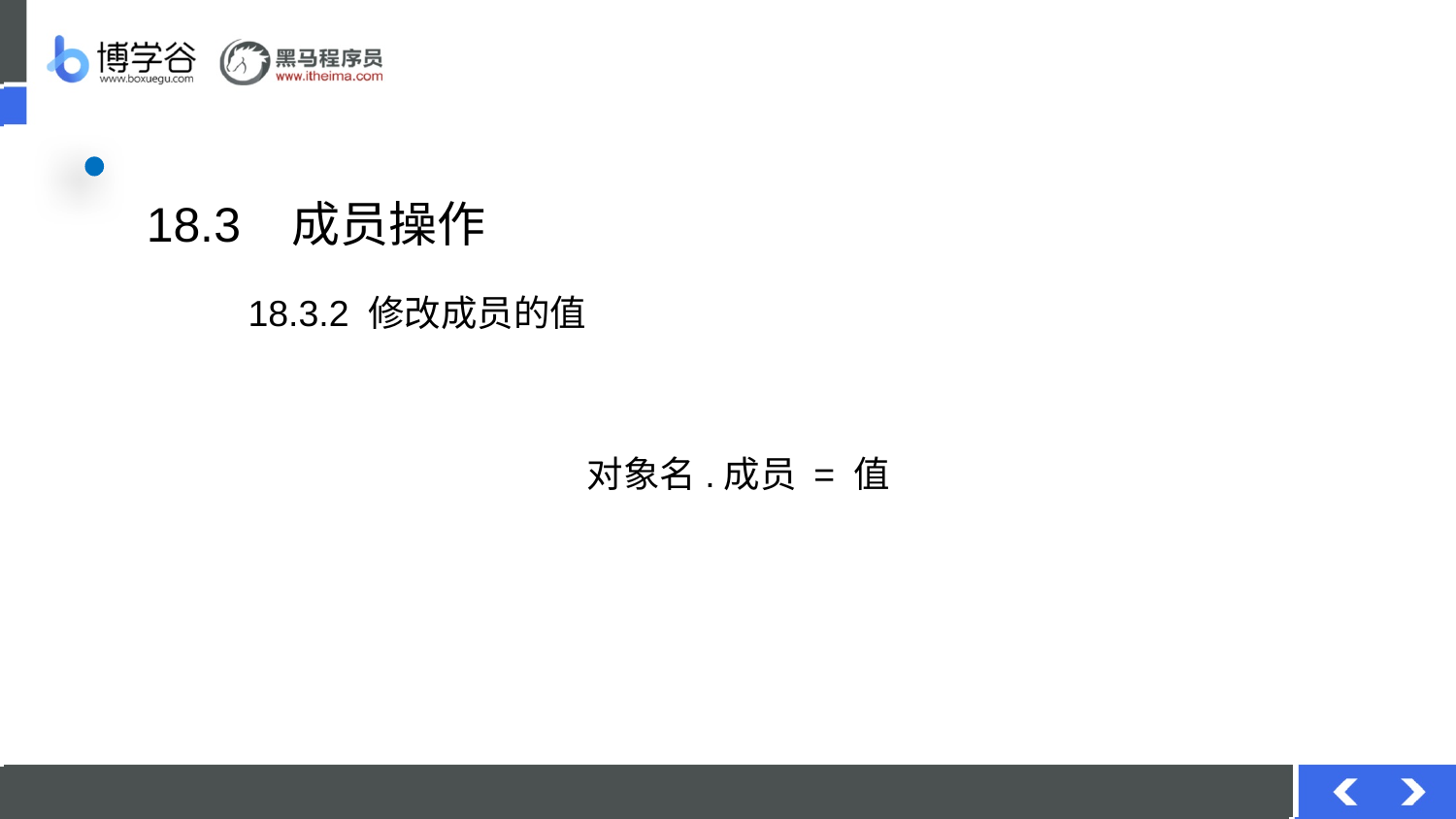

# 18.3	成员操作
18.3.2 修改成员的值
对象名.成员 = 值